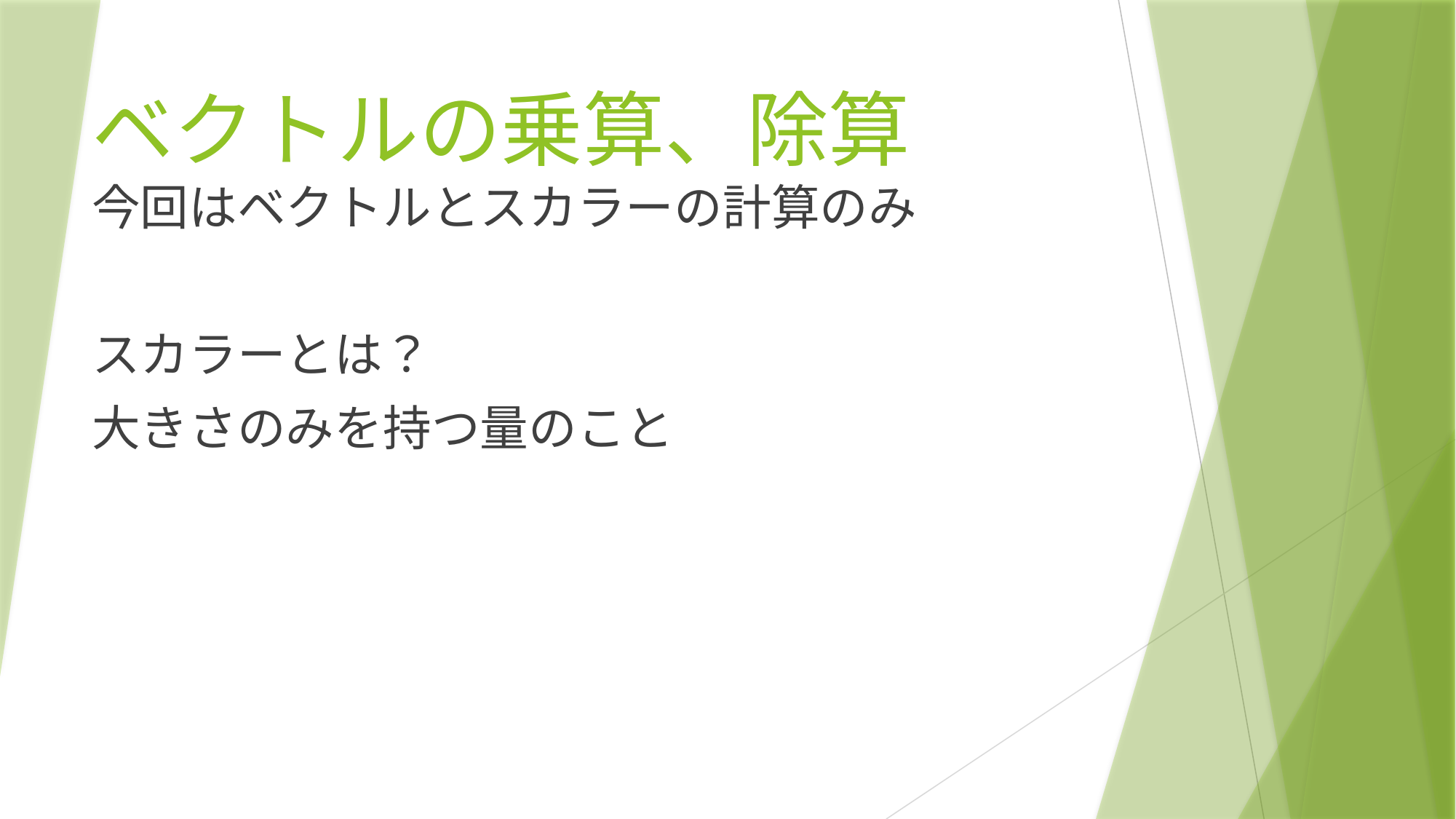

# ベクトルの乗算、除算
今回はベクトルとスカラーの計算のみ

スカラーとは？
大きさのみを持つ量のこと